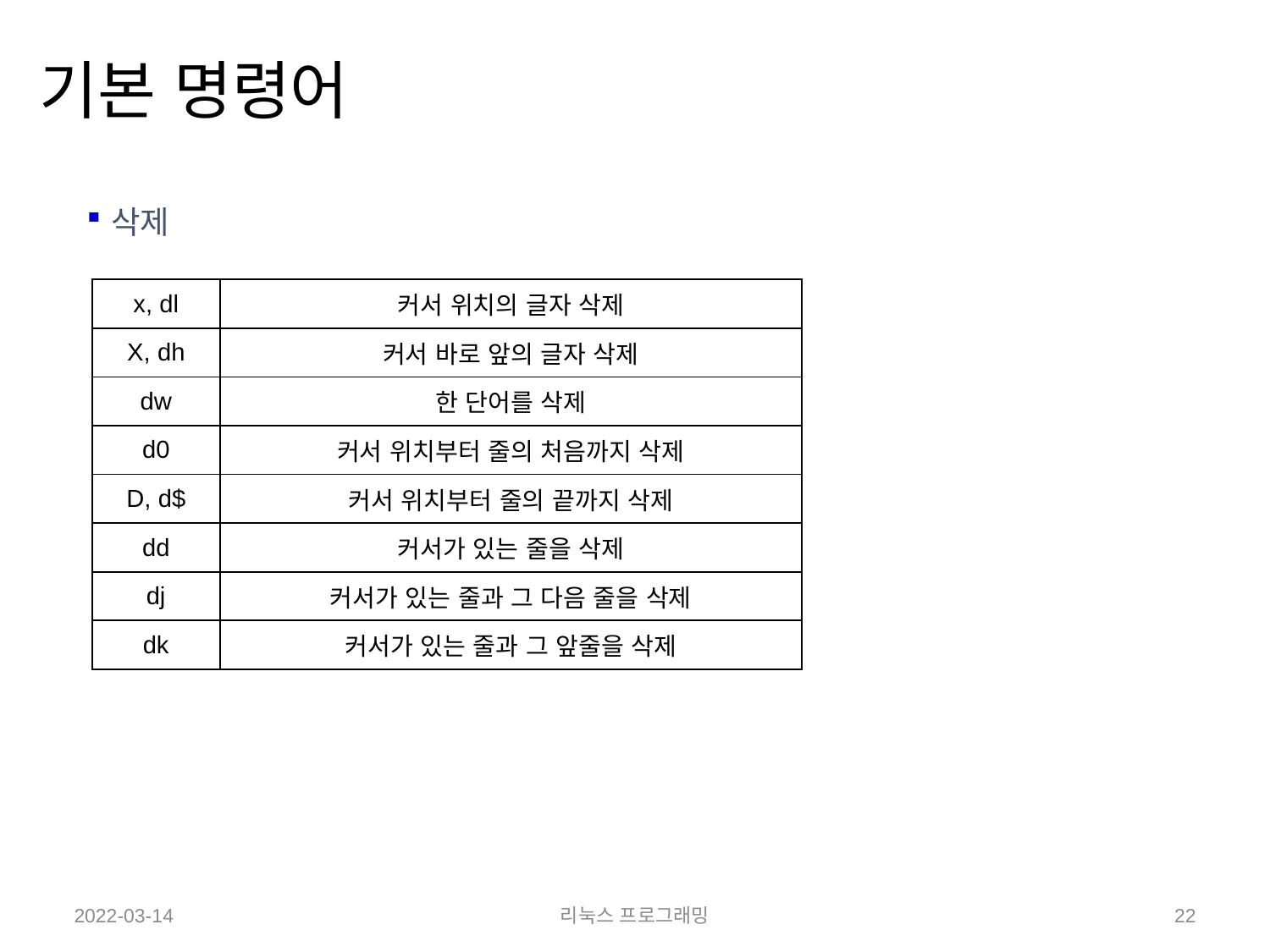

# 기본 명령어
삭제
| x, dl | 커서 위치의 글자 삭제 |
| --- | --- |
| X, dh | 커서 바로 앞의 글자 삭제 |
| dw | 한 단어를 삭제 |
| d0 | 커서 위치부터 줄의 처음까지 삭제 |
| D, d$ | 커서 위치부터 줄의 끝까지 삭제 |
| dd | 커서가 있는 줄을 삭제 |
| dj | 커서가 있는 줄과 그 다음 줄을 삭제 |
| dk | 커서가 있는 줄과 그 앞줄을 삭제 |
2022-03-14
리눅스 프로그래밍
22